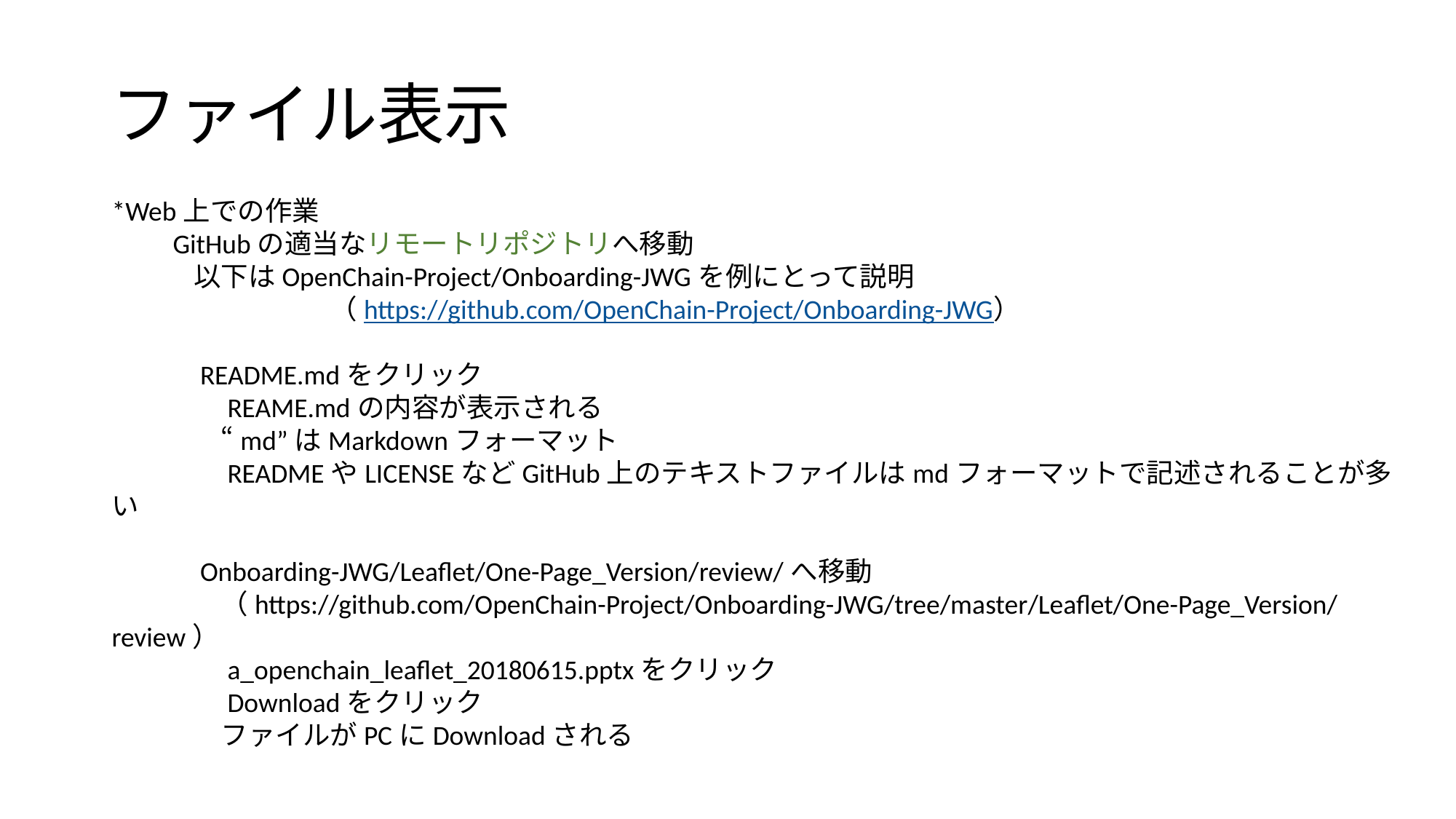

# ファイル表示
*Web上での作業
　　GitHubの適当なリモートリポジトリへ移動
　　　以下はOpenChain-Project/Onboarding-JWGを例にとって説明
　　　　　　　　（https://github.com/OpenChain-Project/Onboarding-JWG）

　　　README.mdをクリック
　　　　REAME.mdの内容が表示される
　　　　“md”はMarkdownフォーマット
　　　　READMEやLICENSEなどGitHub上のテキストファイルはmdフォーマットで記述されることが多い

　　　Onboarding-JWG/Leaflet/One-Page_Version/review/へ移動
　　　　（https://github.com/OpenChain-Project/Onboarding-JWG/tree/master/Leaflet/One-Page_Version/review）
　　　　a_openchain_leaflet_20180615.pptxをクリック
　　　　Downloadをクリック
　　　　ファイルがPCにDownloadされる